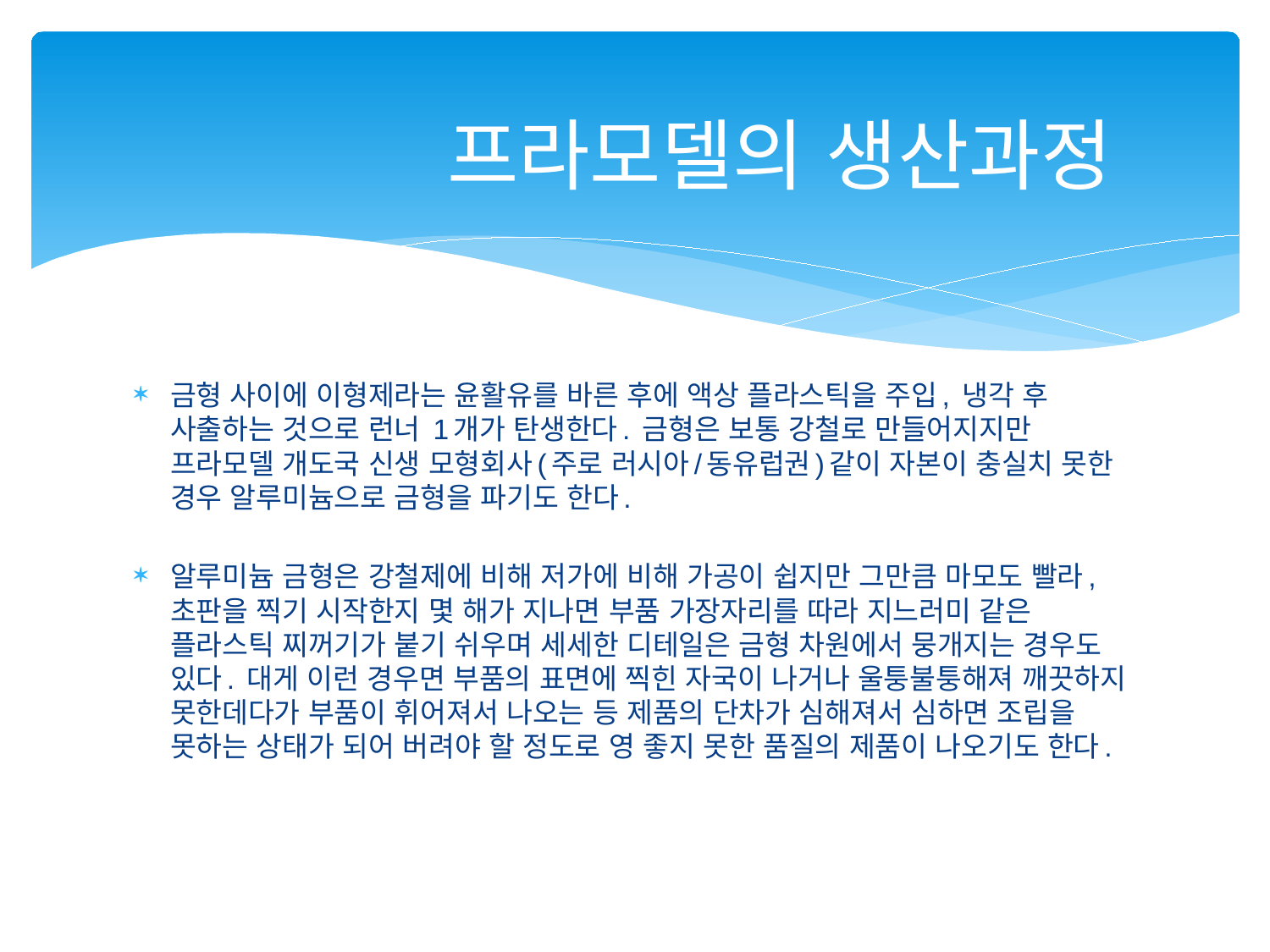

# 프라모델의 생산과정
금형 사이에 이형제라는 윤활유를 바른 후에 액상 플라스틱을 주입, 냉각 후 사출하는 것으로 런너 1개가 탄생한다. 금형은 보통 강철로 만들어지지만 프라모델 개도국 신생 모형회사(주로 러시아/동유럽권)같이 자본이 충실치 못한 경우 알루미늄으로 금형을 파기도 한다.

알루미늄 금형은 강철제에 비해 저가에 비해 가공이 쉽지만 그만큼 마모도 빨라, 초판을 찍기 시작한지 몇 해가 지나면 부품 가장자리를 따라 지느러미 같은 플라스틱 찌꺼기가 붙기 쉬우며 세세한 디테일은 금형 차원에서 뭉개지는 경우도 있다. 대게 이런 경우면 부품의 표면에 찍힌 자국이 나거나 울퉁불퉁해져 깨끗하지 못한데다가 부품이 휘어져서 나오는 등 제품의 단차가 심해져서 심하면 조립을 못하는 상태가 되어 버려야 할 정도로 영 좋지 못한 품질의 제품이 나오기도 한다.